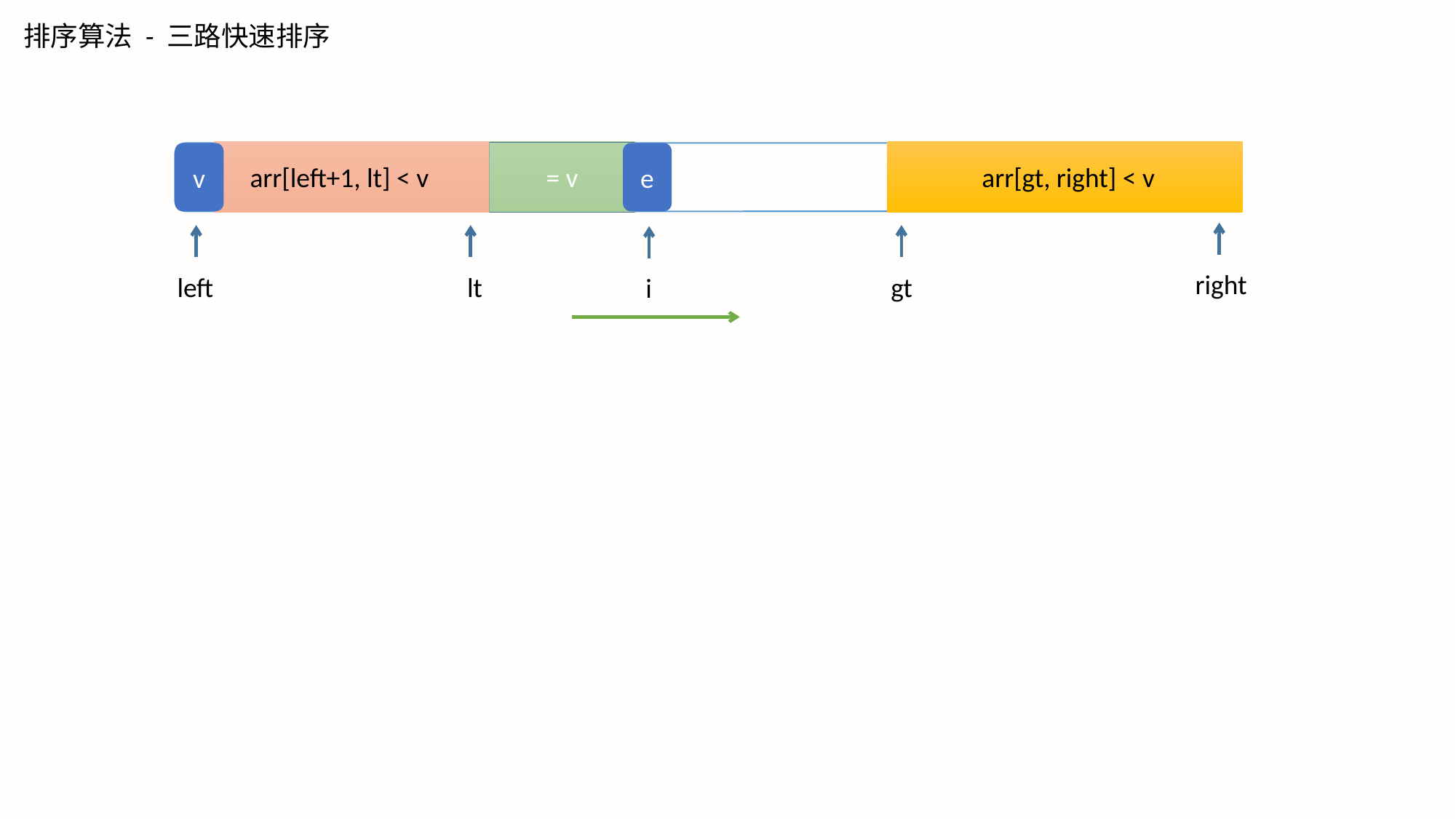

排序算法 - 三路快速排序

= v

v
e
arr[left+1, lt] < v
arr[gt, right] < v
right
left
lt
gt
i